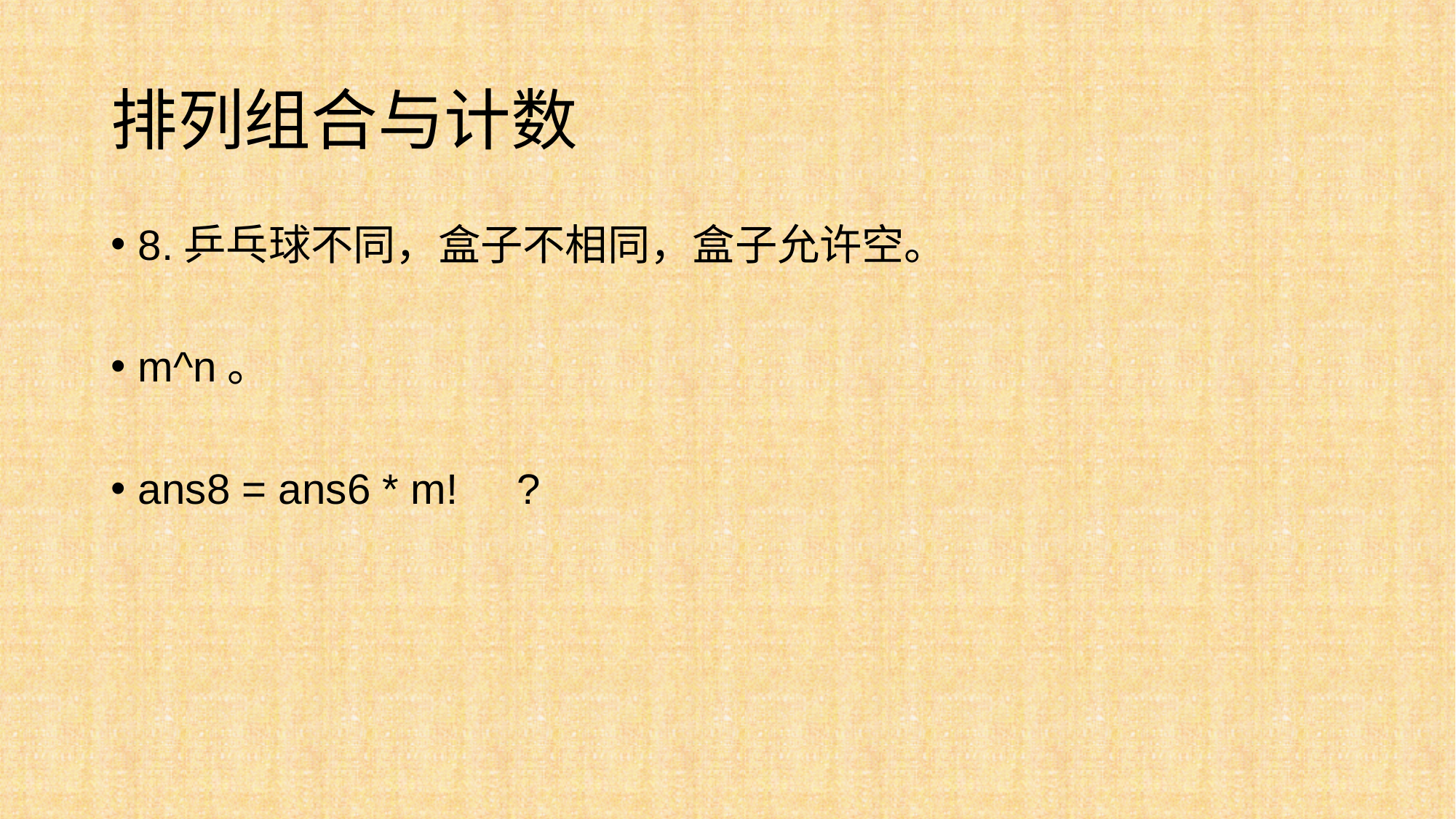

# 排列组合与计数
8.乒乓球不同，盒子不相同，盒子允许空。

m^n。

ans8 = ans6 * m!     ?